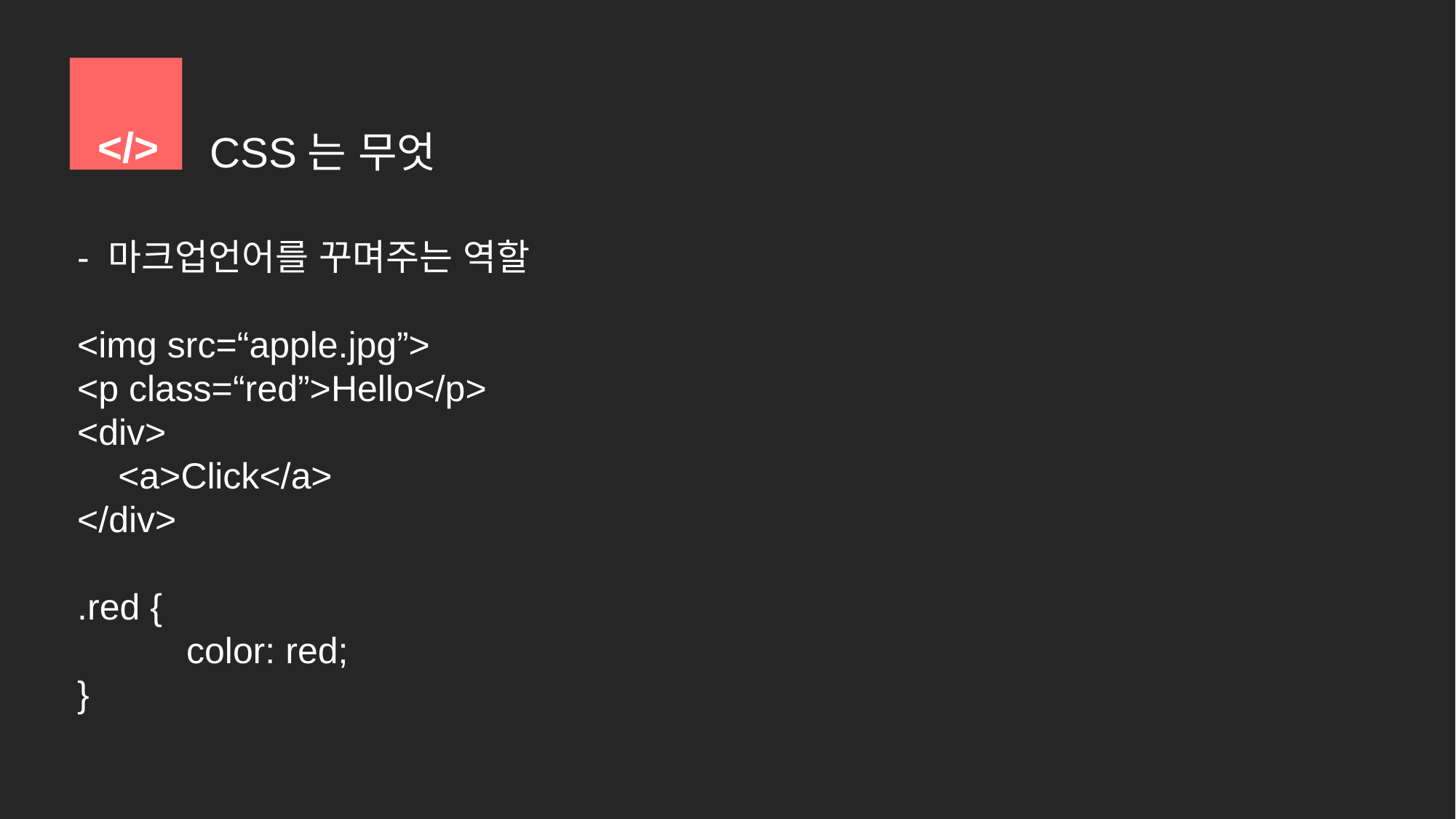

</>
CSS는 무엇
- 마크업언어를 꾸며주는 역할

<img src=“apple.jpg”>
<p class=“red”>Hello</p>
<div>
    <a>Click</a>
</div>

.red {
	color: red;
}